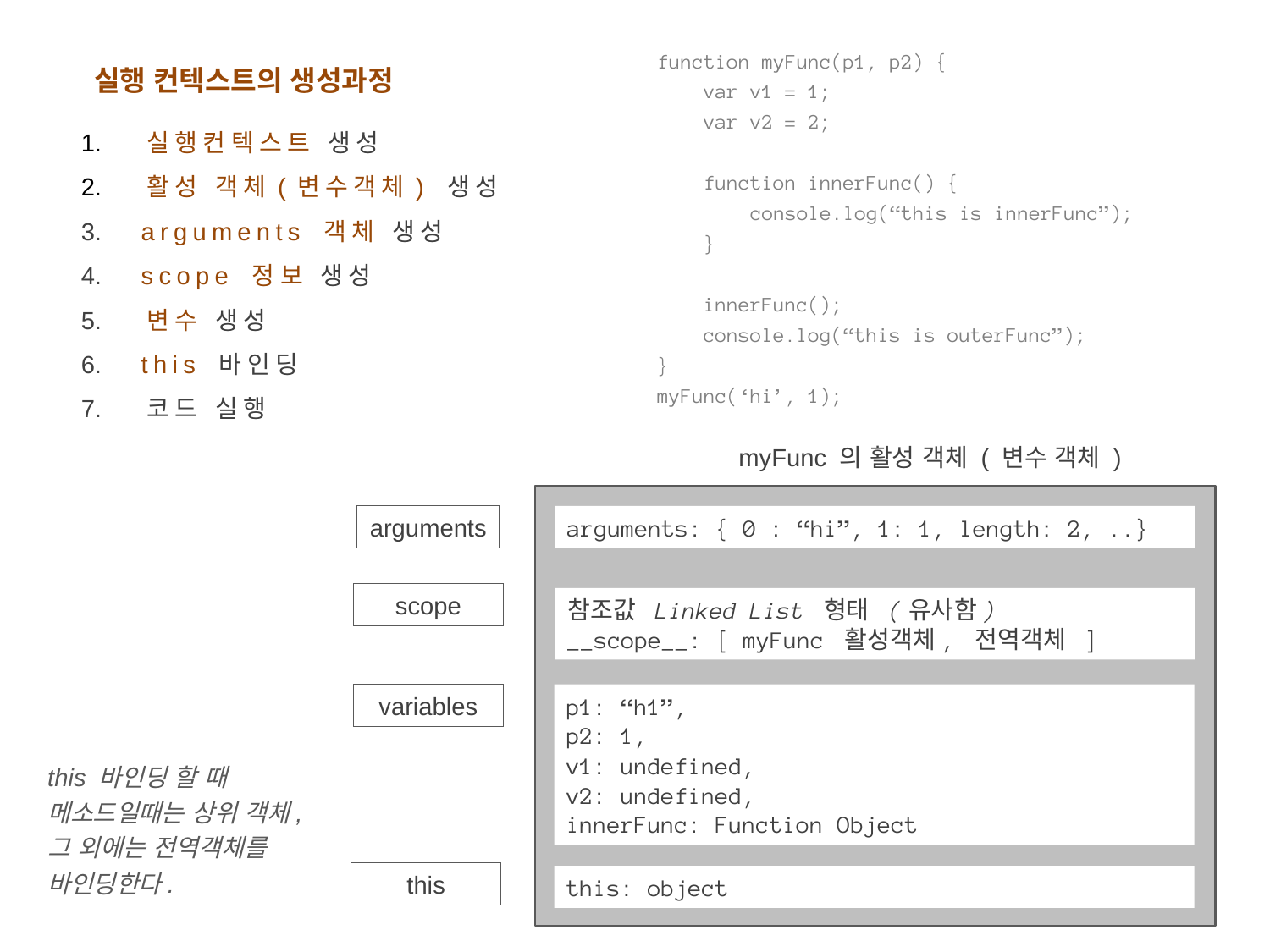

function myFunc(p1, p2) {
    var v1 = 1;
    var v2 = 2;

    function innerFunc() {
        console.log(“this is innerFunc”);
    }

    innerFunc();
    console.log(“this is outerFunc”);
}
myFunc(‘hi’, 1);
실행 컨텍스트의 생성과정
 실행컨텍스트 생성
 활성 객체(변수객체) 생성
 arguments 객체 생성
 scope 정보 생성
 변수 생성
 this 바인딩
 코드 실행
myFunc 의 활성 객체 ( 변수 객체 )

arguments
arguments: { 0 : “hi”, 1: 1, length: 2, ..}
scope
참조값 Linked List 형태 (유사함)
__scope__: [ myFunc 활성객체, 전역객체 ]
p1: “h1”,
p2: 1,
v1: undefined,
v2: undefined,
innerFunc: Function Object
variables
this 바인딩 할 때
메소드일때는 상위 객체,
그 외에는 전역객체를
바인딩한다.
this
this: object